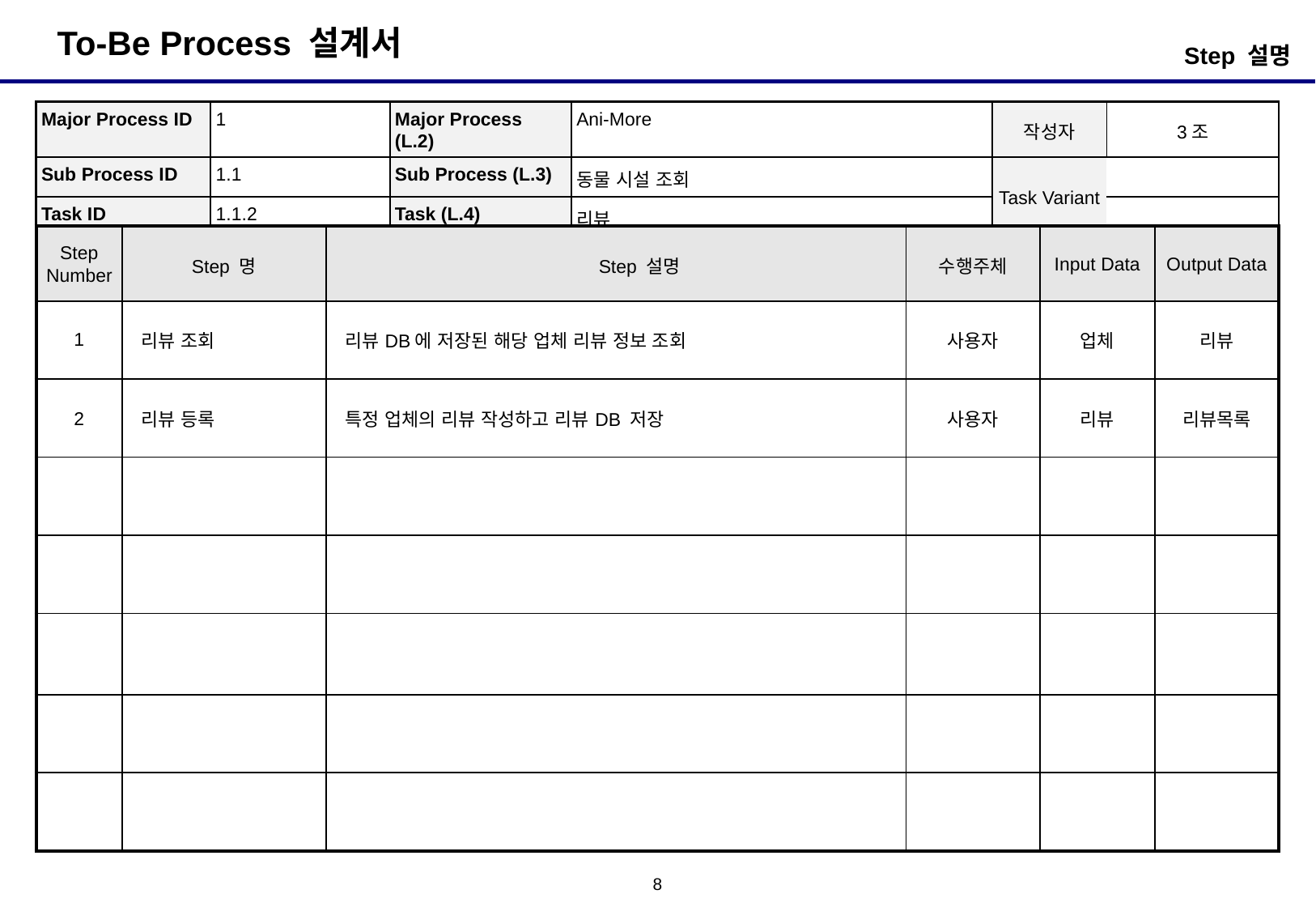

Step 설명
| Major Process ID | 1 | Major Process (L.2) | Ani-More | 작성자 | 3조 |
| --- | --- | --- | --- | --- | --- |
| Sub Process ID | 1.1 | Sub Process (L.3) | 동물 시설 조회 | Task Variant |  |
| Task ID | 1.1.2 | Task (L.4) | 리뷰 |  |  |
| Step Number | Step 명 | Step 설명 | 수행주체 | Input Data | Output Data |
| --- | --- | --- | --- | --- | --- |
| 1 | 리뷰 조회 | 리뷰DB에 저장된 해당 업체 리뷰 정보 조회 | 사용자 | 업체 | 리뷰 |
| 2 | 리뷰 등록 | 특정 업체의 리뷰 작성하고 리뷰DB 저장 | 사용자 | 리뷰 | 리뷰목록 |
|  |  |  |  |  |  |
|  |  |  |  |  |  |
|  |  |  |  |  |  |
|  |  |  |  |  |  |
|  |  |  |  |  |  |